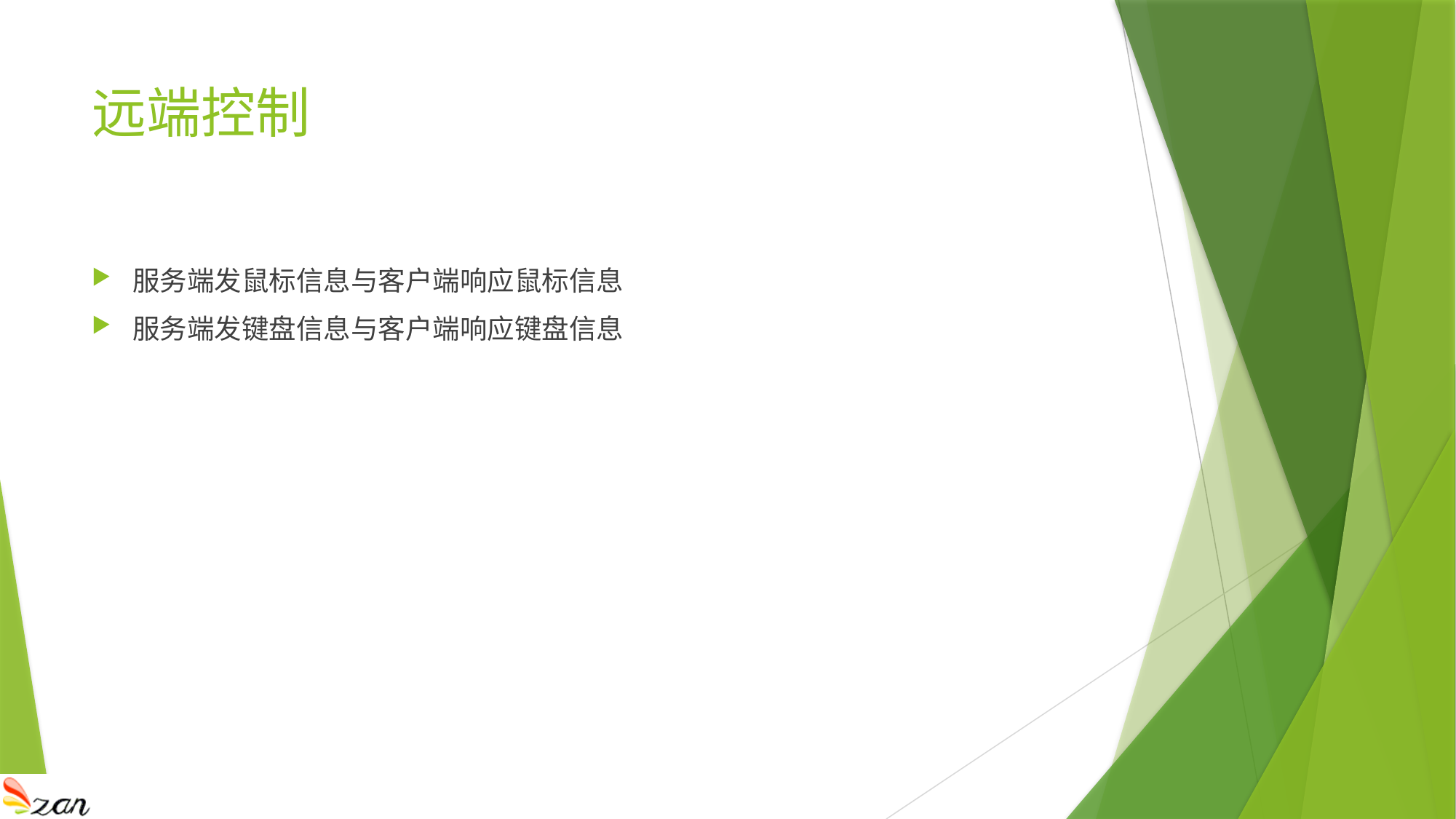

# 远端控制
服务端发鼠标信息与客户端响应鼠标信息
服务端发键盘信息与客户端响应键盘信息